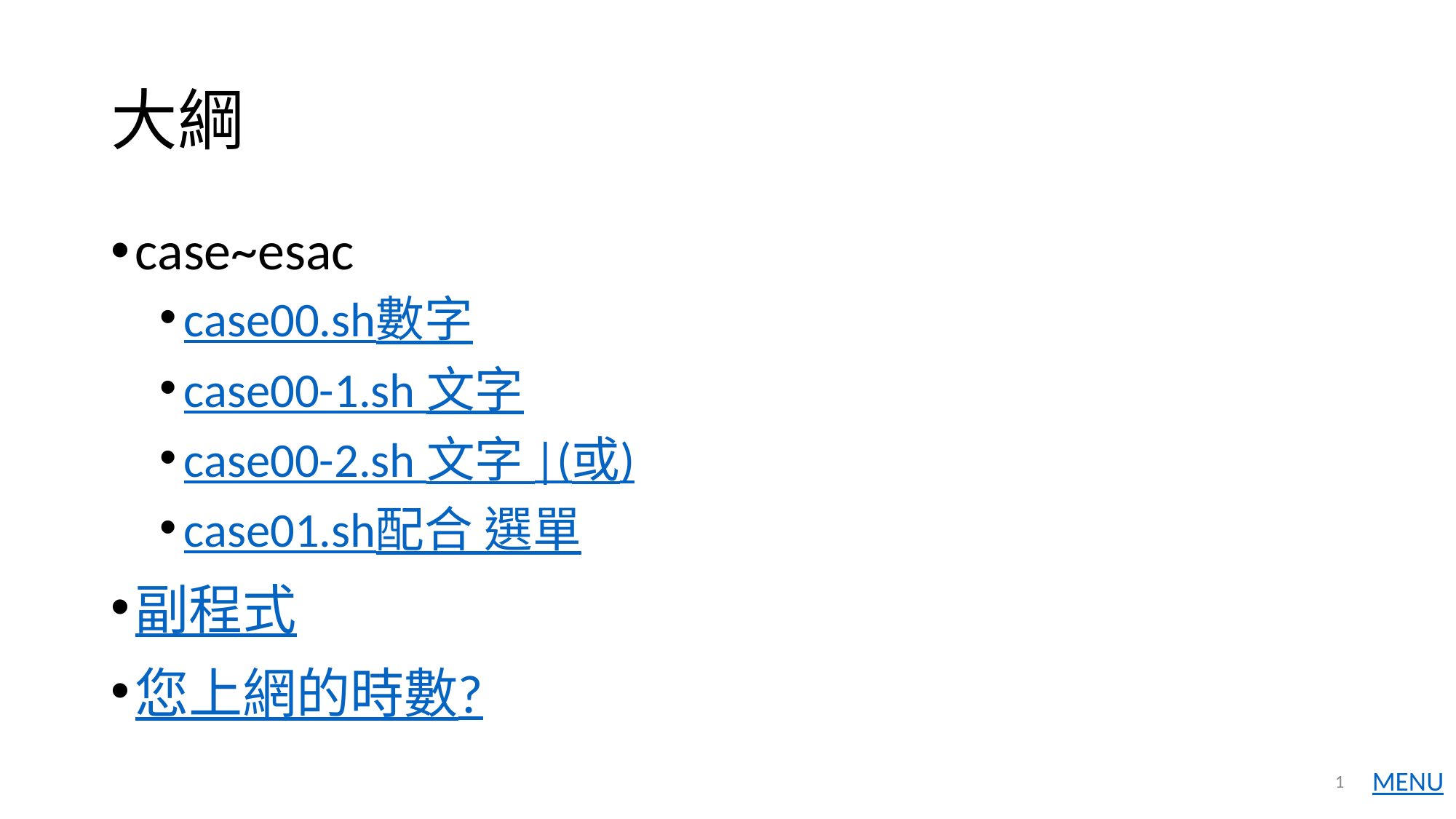

# 大綱
case~esac
case00.sh數字
case00-1.sh 文字
case00-2.sh 文字 |(或)
case01.sh配合 選單
副程式
您上網的時數?
1